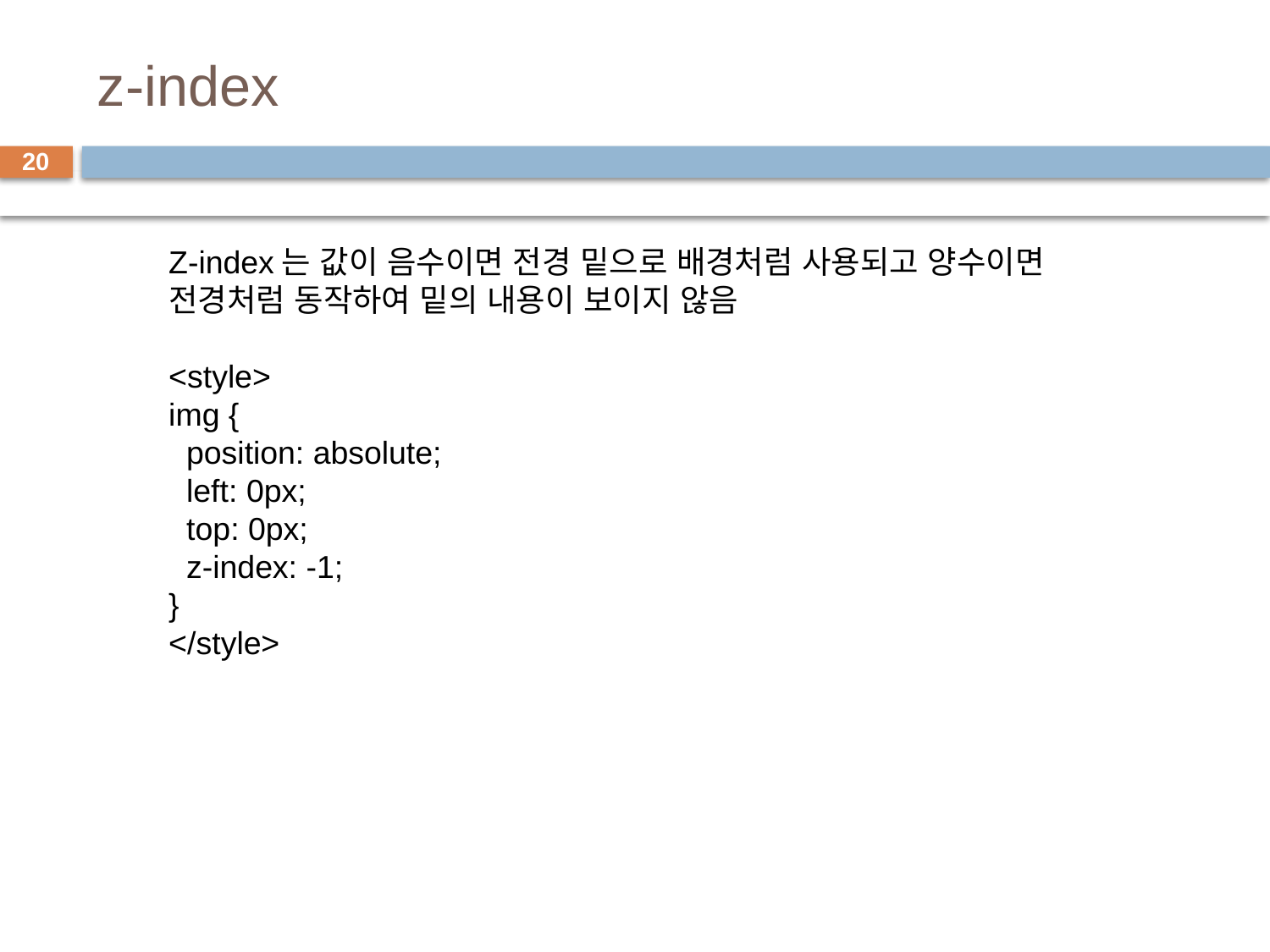

# z-index
20
Z-index는 값이 음수이면 전경 밑으로 배경처럼 사용되고 양수이면
전경처럼 동작하여 밑의 내용이 보이지 않음
<style>
img {
  position: absolute;
  left: 0px;
  top: 0px;
  z-index: -1;
}
</style>